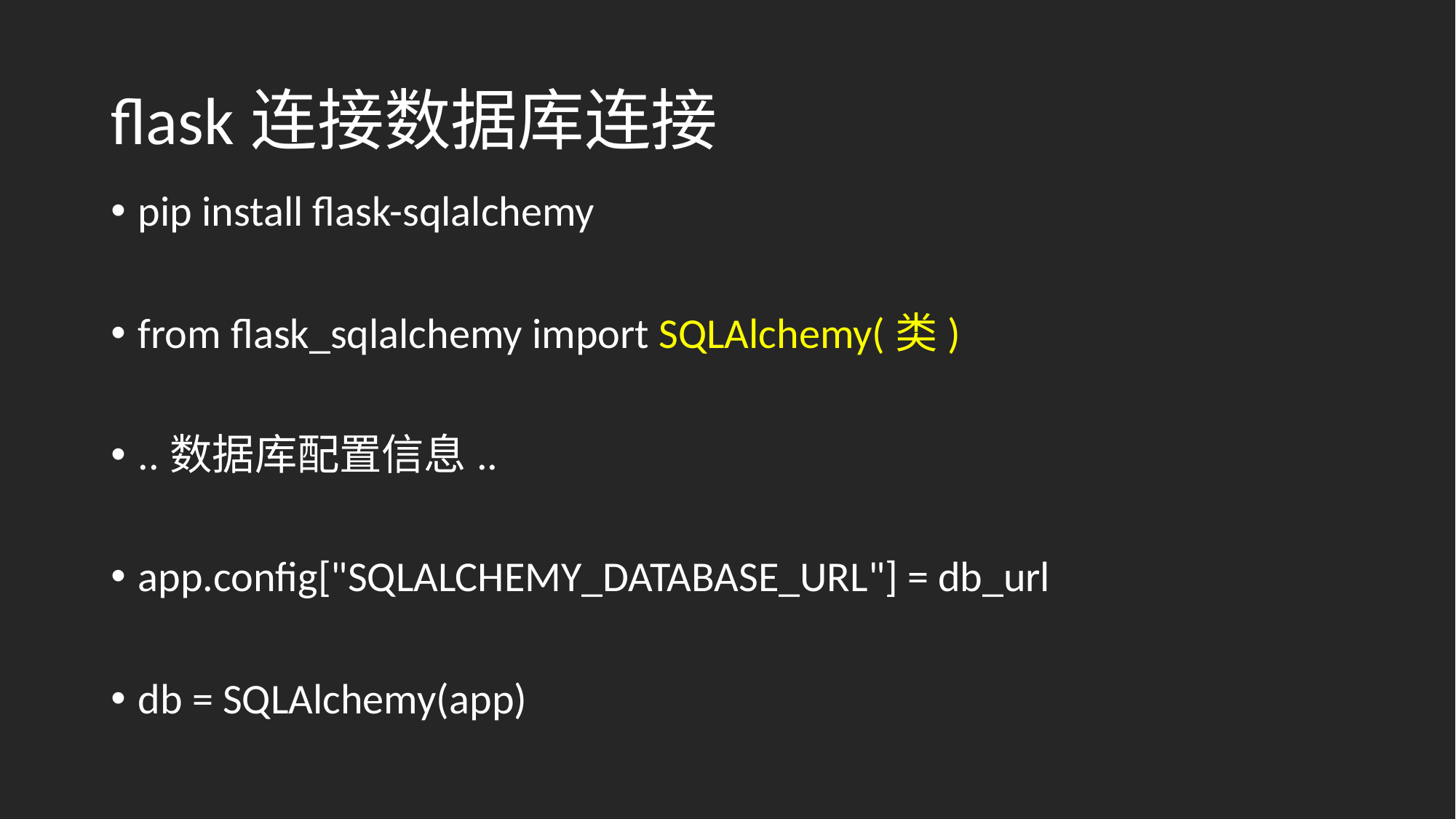

# flask连接数据库连接
pip install flask-sqlalchemy

from flask_sqlalchemy import SQLAlchemy(类)

..数据库配置信息..

app.config["SQLALCHEMY_DATABASE_URL"] = db_url

db = SQLAlchemy(app)